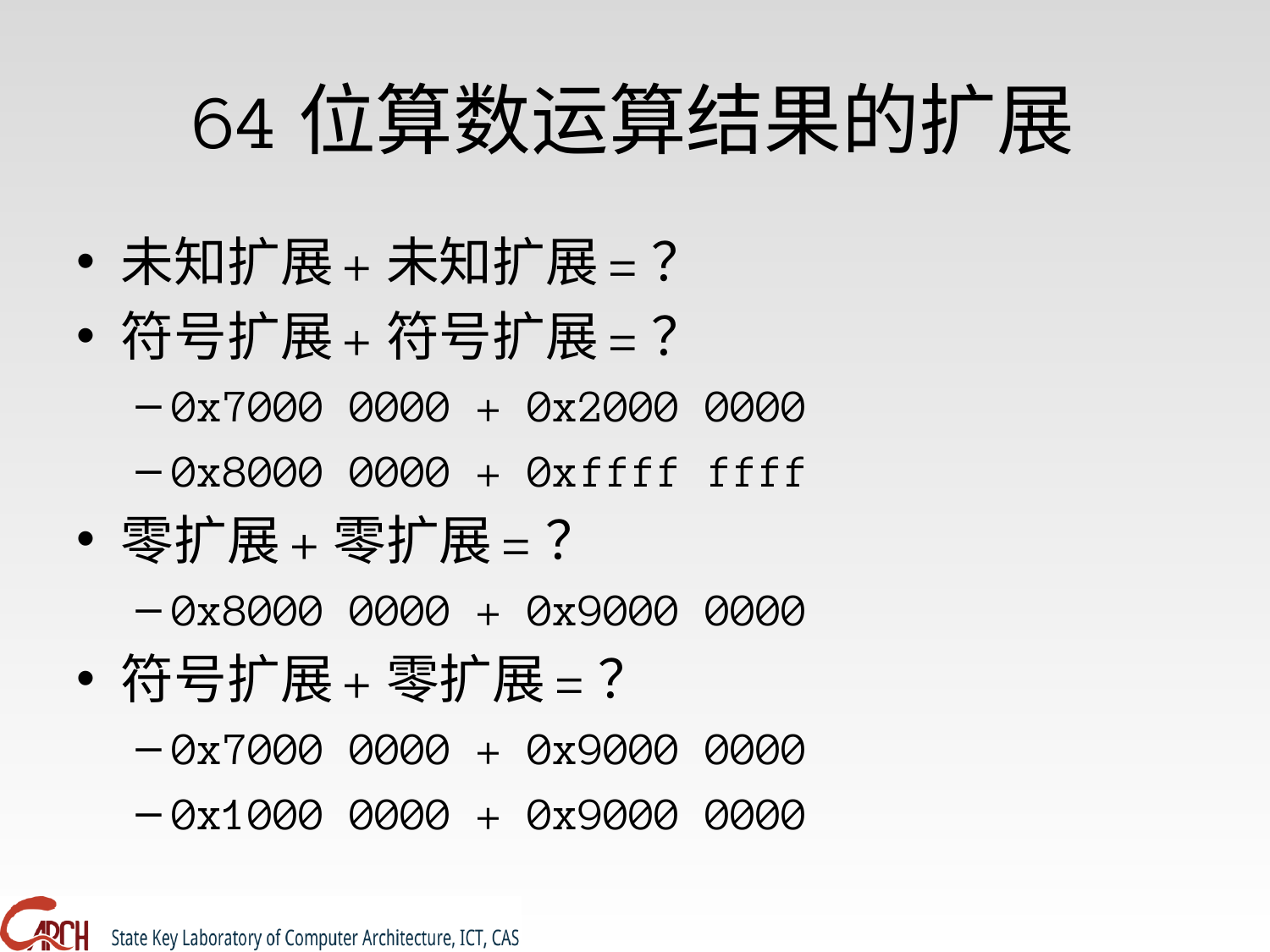

# 64位算数运算结果的扩展
未知扩展+未知扩展=？
符号扩展+符号扩展=？
0x7000 0000 + 0x2000 0000
0x8000 0000 + 0xffff ffff
零扩展+零扩展=？
0x8000 0000 + 0x9000 0000
符号扩展+零扩展=？
0x7000 0000 + 0x9000 0000
0x1000 0000 + 0x9000 0000